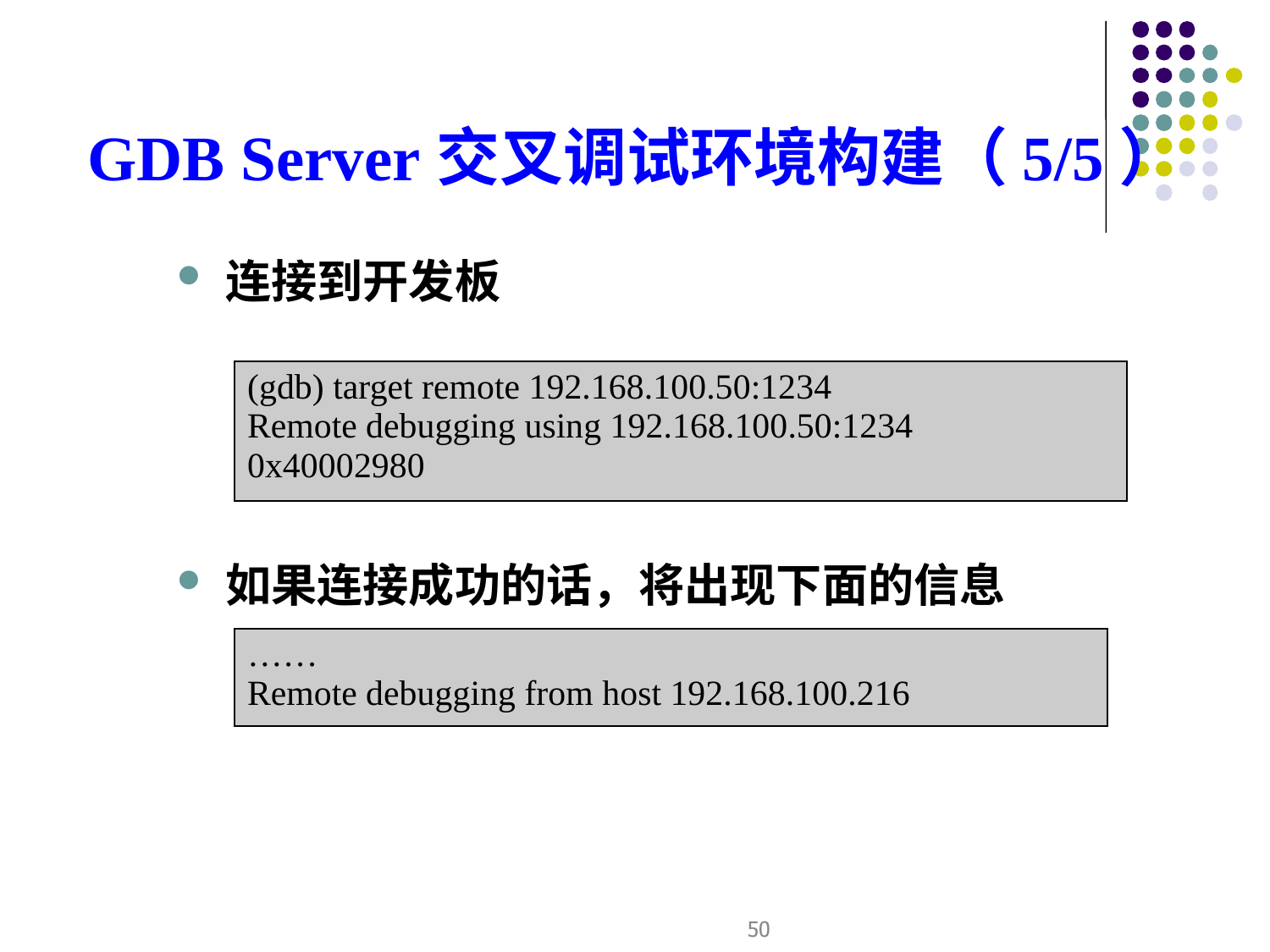

# GDB Server交叉调试环境构建（5/5）
连接到开发板

如果连接成功的话，将出现下面的信息

| (gdb) target remote 192.168.100.50:1234 Remote debugging using 192.168.100.50:1234 0x40002980 |
| --- |
| …… Remote debugging from host 192.168.100.216 |
| --- |
50